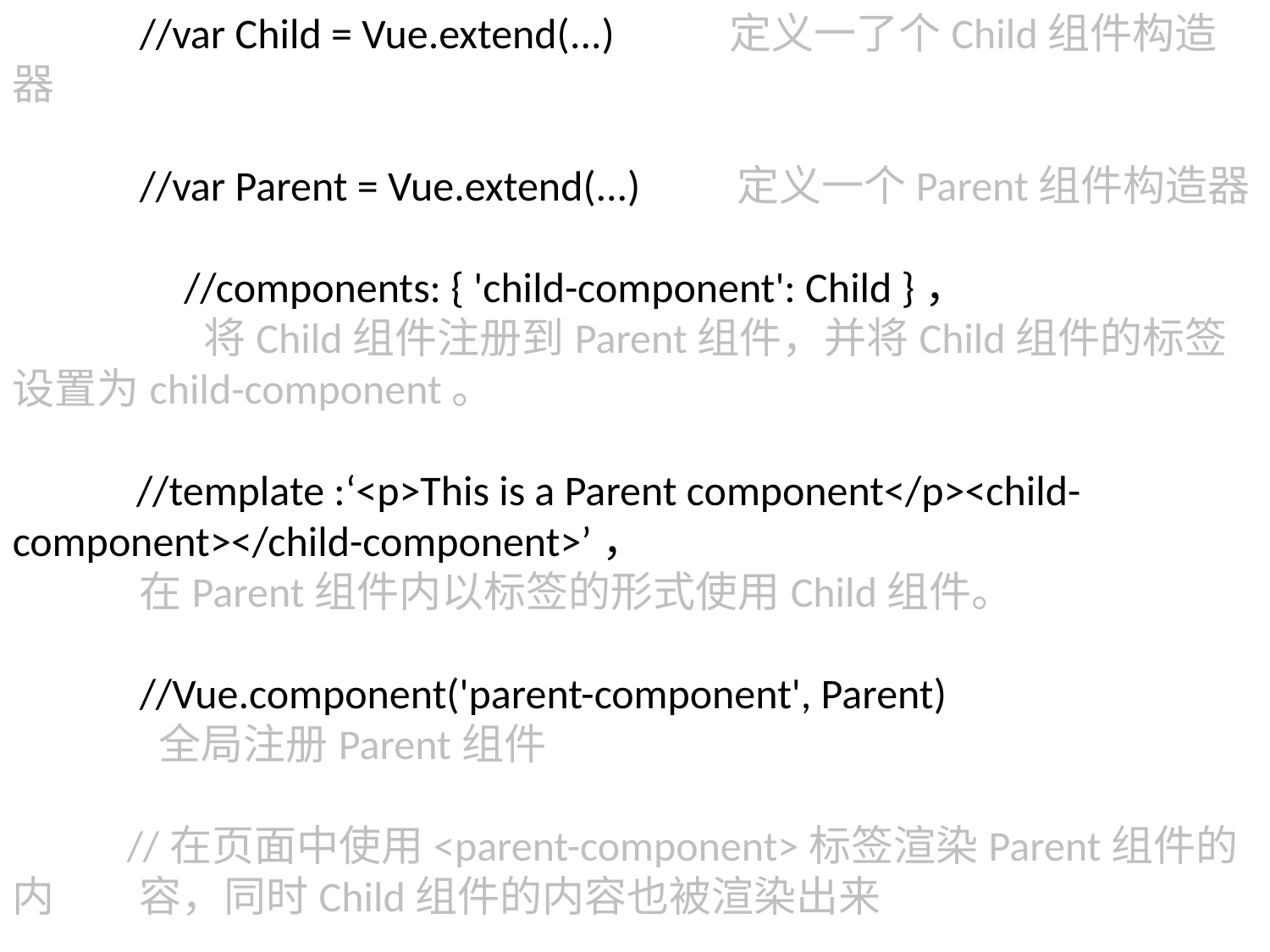

//var Child = Vue.extend(...)           定义一了个Child组件构造器

	//var Parent = Vue.extend(...)         定义一个Parent组件构造器

                  //components: { 'child-component': Child }，
                   将Child组件注册到Parent组件，并将Child组件的标签设置为child-component。

             //template :‘<p>This is a Parent component</p><child-component></child-component>’，
	在Parent组件内以标签的形式使用Child组件。

	//Vue.component('parent-component', Parent)
	 全局注册Parent组件

            //在页面中使用<parent-component>标签渲染Parent组件的内	容，同时Child组件的内容也被渲染出来